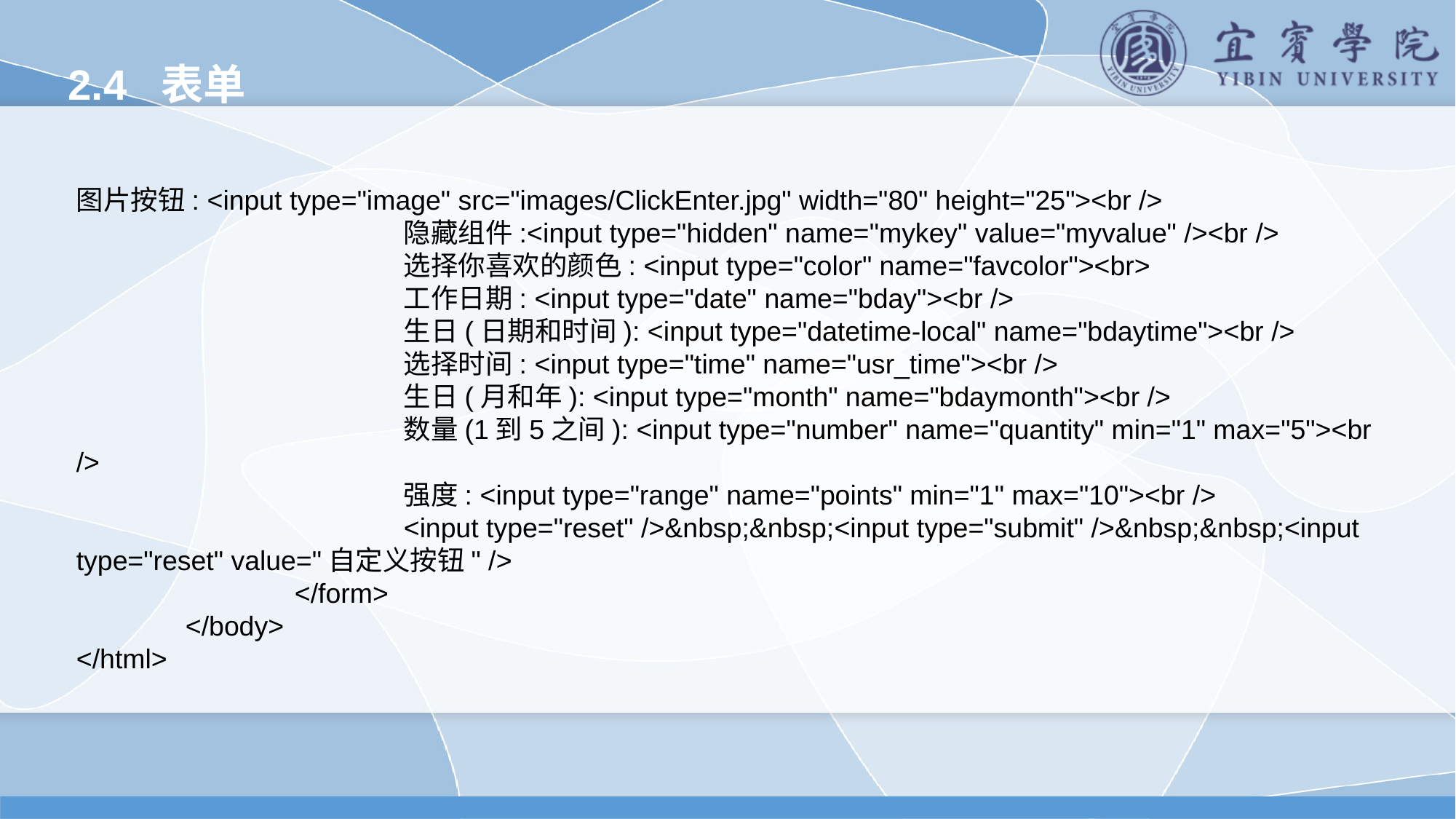

2.4  表单
图片按钮: <input type="image" src="images/ClickEnter.jpg" width="80" height="25"><br />
			隐藏组件:<input type="hidden" name="mykey" value="myvalue" /><br />
			选择你喜欢的颜色: <input type="color" name="favcolor"><br>
			工作日期: <input type="date" name="bday"><br />
			生日(日期和时间): <input type="datetime-local" name="bdaytime"><br />
			选择时间: <input type="time" name="usr_time"><br />
			生日(月和年): <input type="month" name="bdaymonth"><br />
			数量(1到5之间): <input type="number" name="quantity" min="1" max="5"><br />
			强度: <input type="range" name="points" min="1" max="10"><br />
			<input type="reset" />&nbsp;&nbsp;<input type="submit" />&nbsp;&nbsp;<input type="reset" value="自定义按钮" />
		</form>
	</body>
</html>